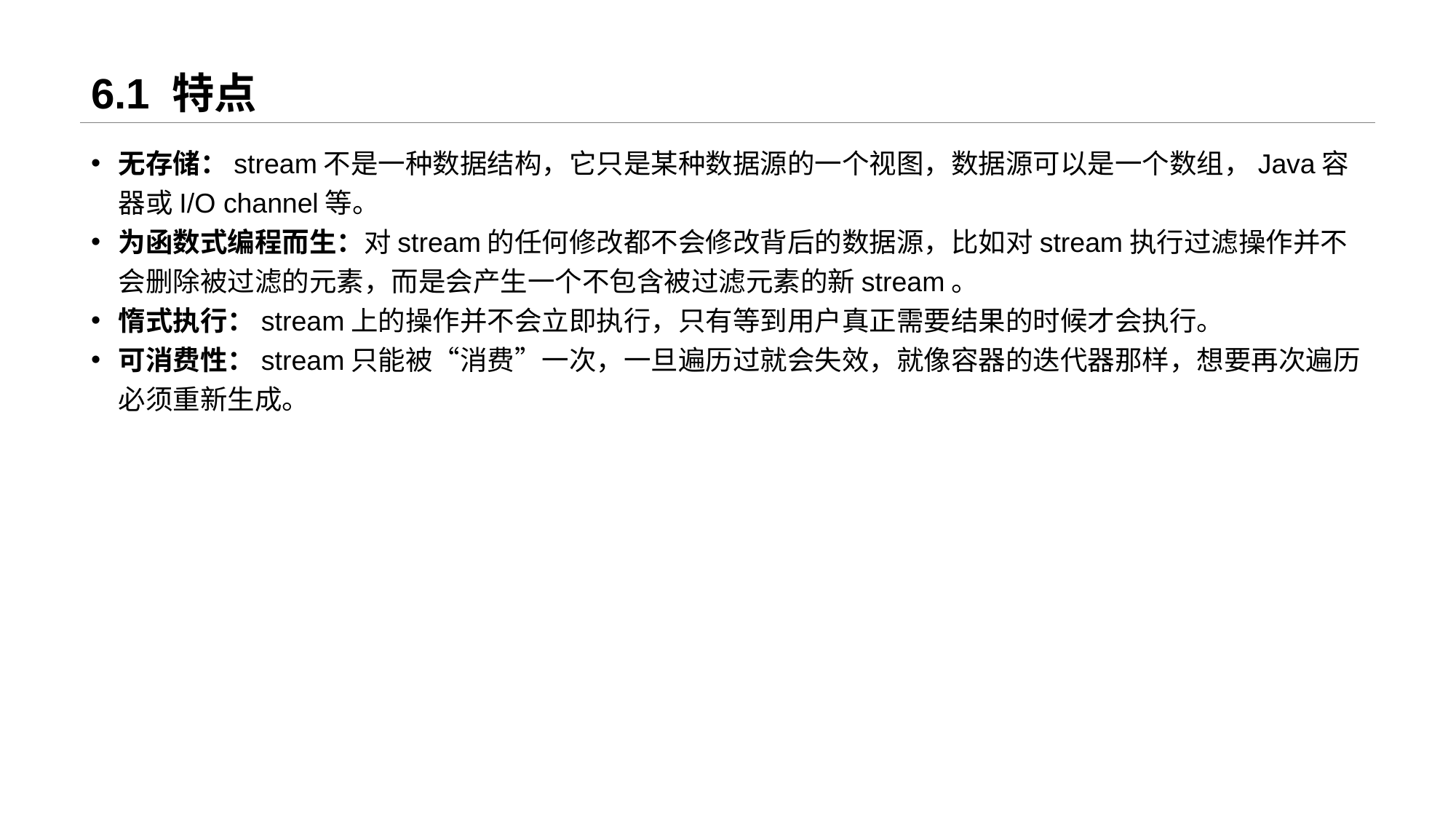

# 6.1 特点
无存储：stream不是一种数据结构，它只是某种数据源的一个视图，数据源可以是一个数组，Java容器或I/O channel等。
为函数式编程而生：对stream的任何修改都不会修改背后的数据源，比如对stream执行过滤操作并不会删除被过滤的元素，而是会产生一个不包含被过滤元素的新stream。
惰式执行：stream上的操作并不会立即执行，只有等到用户真正需要结果的时候才会执行。
可消费性：stream只能被“消费”一次，一旦遍历过就会失效，就像容器的迭代器那样，想要再次遍历必须重新生成。